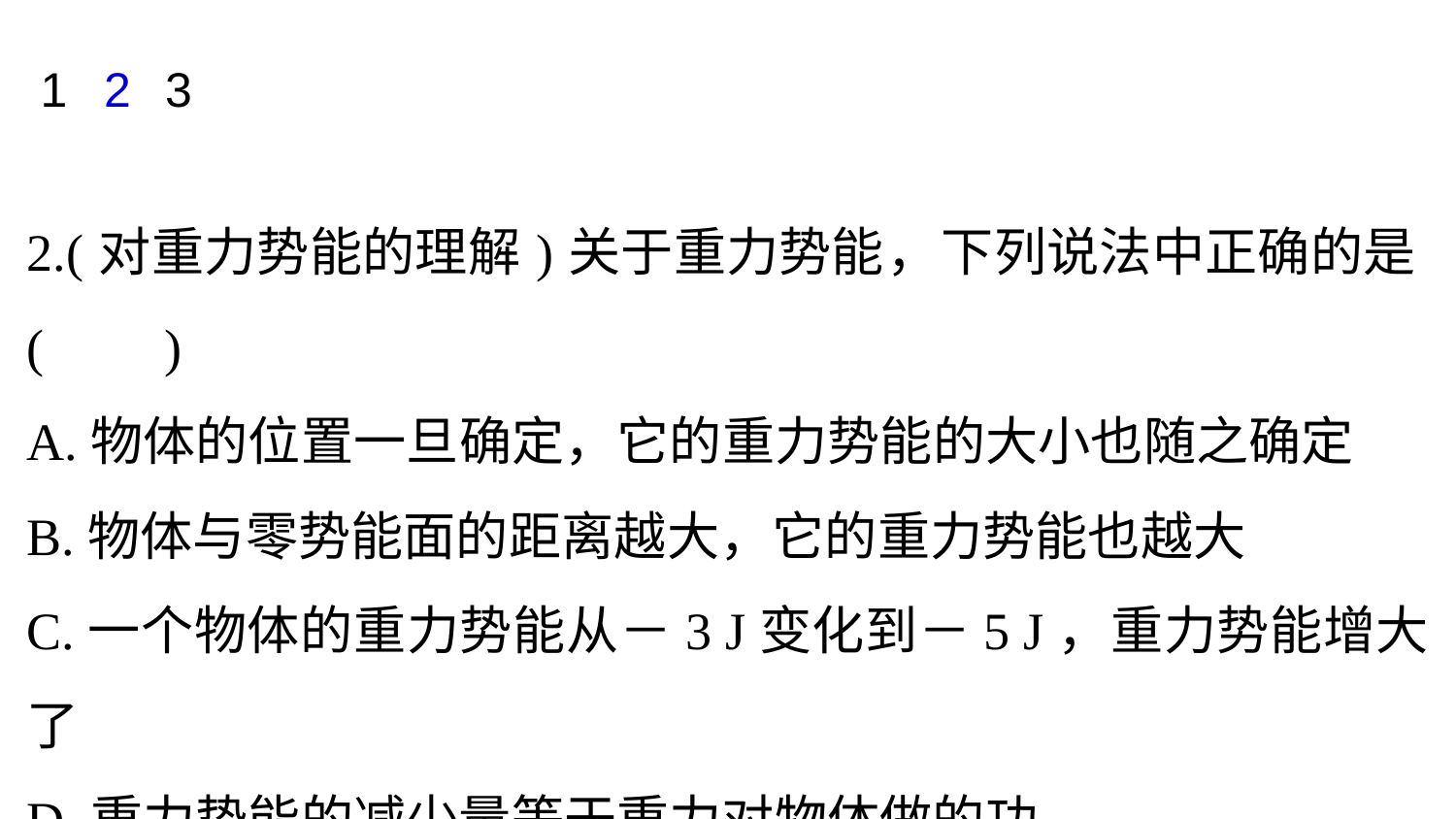

1
2
3
2.(对重力势能的理解)关于重力势能，下列说法中正确的是(　　)
A.物体的位置一旦确定，它的重力势能的大小也随之确定
B.物体与零势能面的距离越大，它的重力势能也越大
C.一个物体的重力势能从－3 J变化到－5 J，重力势能增大了
D.重力势能的减少量等于重力对物体做的功